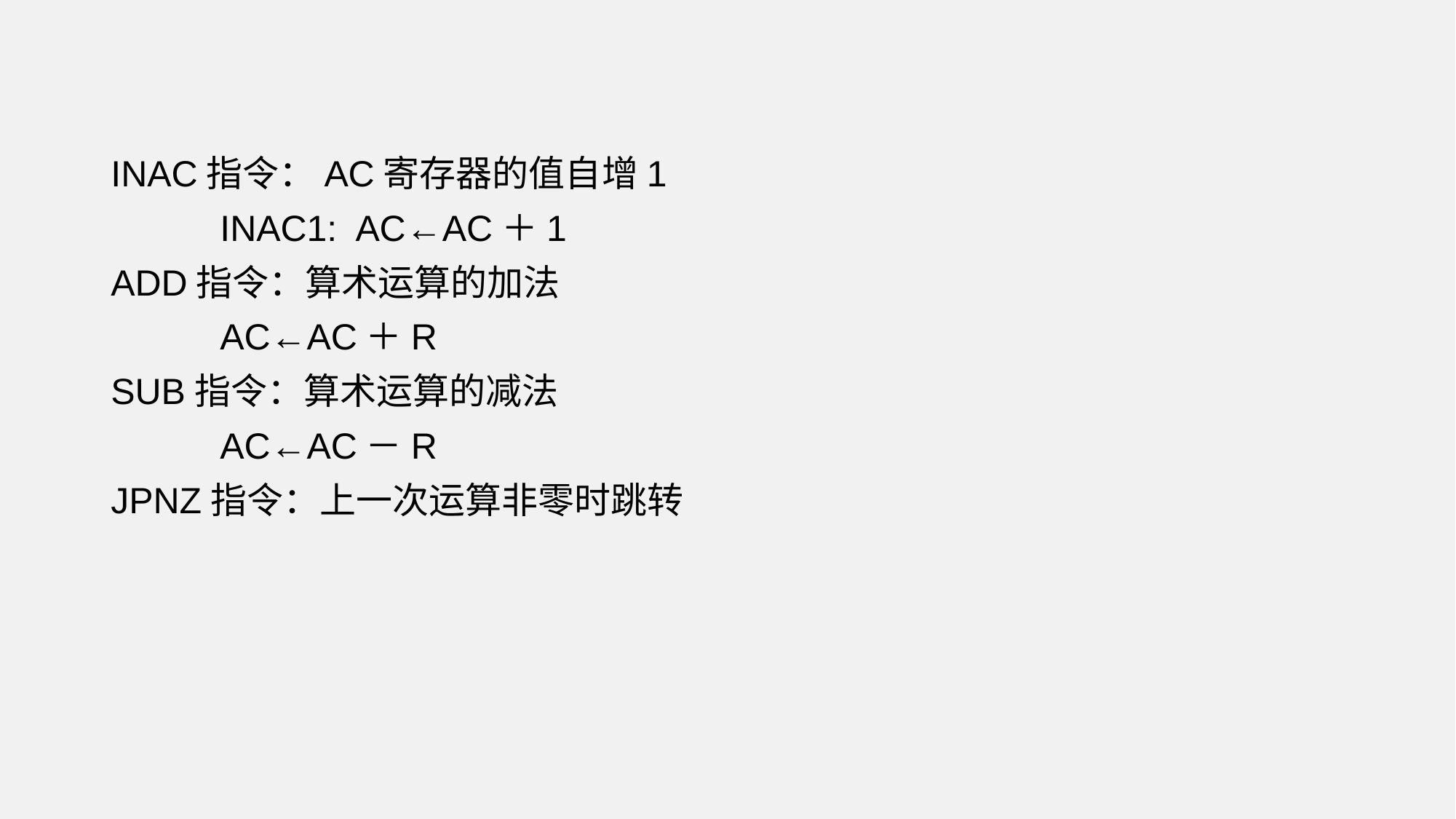

INAC指令：AC寄存器的值自增1
	INAC1:  AC←AC＋1
ADD指令：算术运算的加法
	AC←AC＋R
SUB指令：算术运算的减法
	AC←AC－R
JPNZ指令：上一次运算非零时跳转